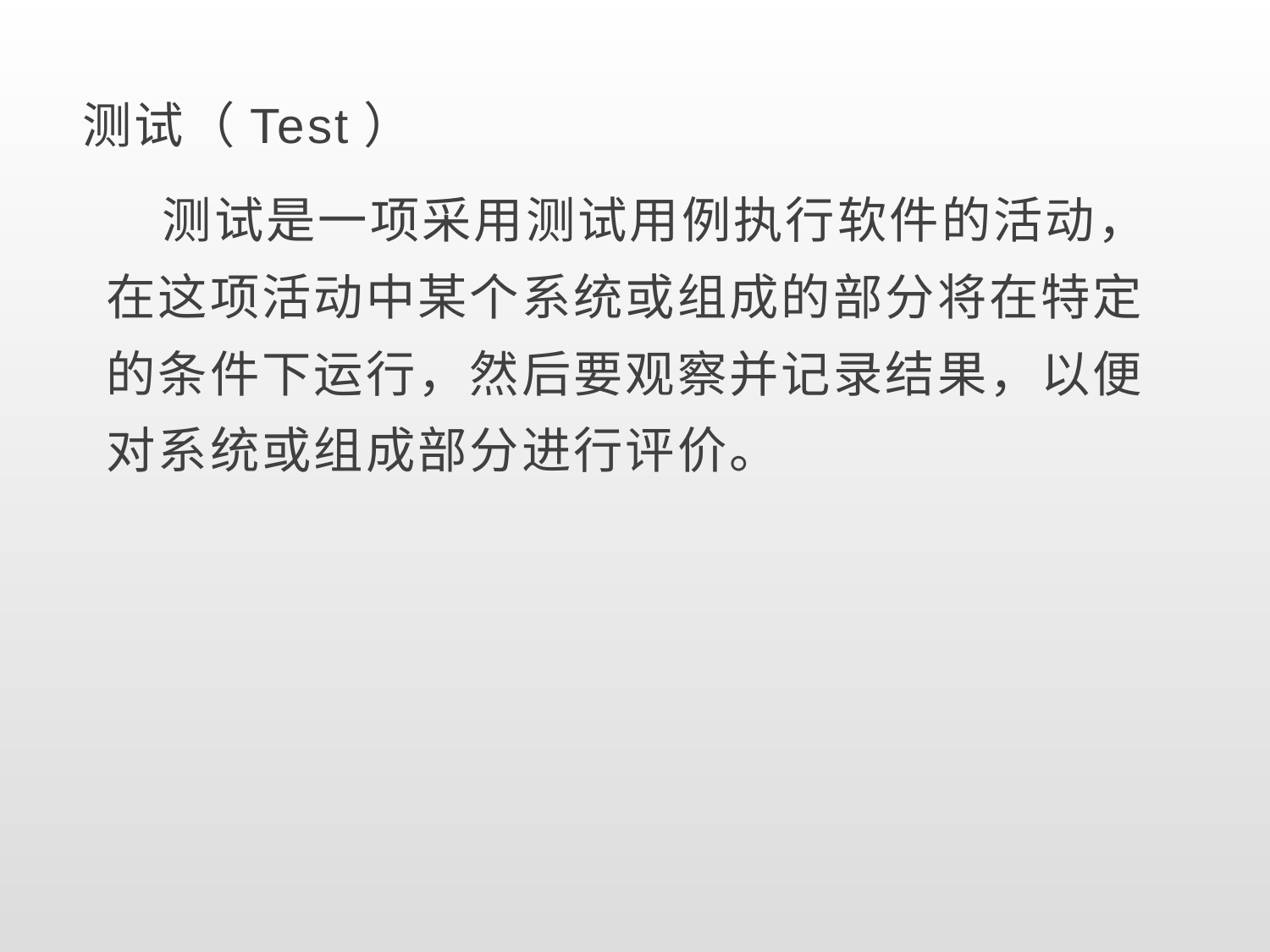

测试（Test）
     测试是一项采用测试用例执行软件的活动，在这项活动中某个系统或组成的部分将在特定的条件下运行，然后要观察并记录结果，以便对系统或组成部分进行评价。